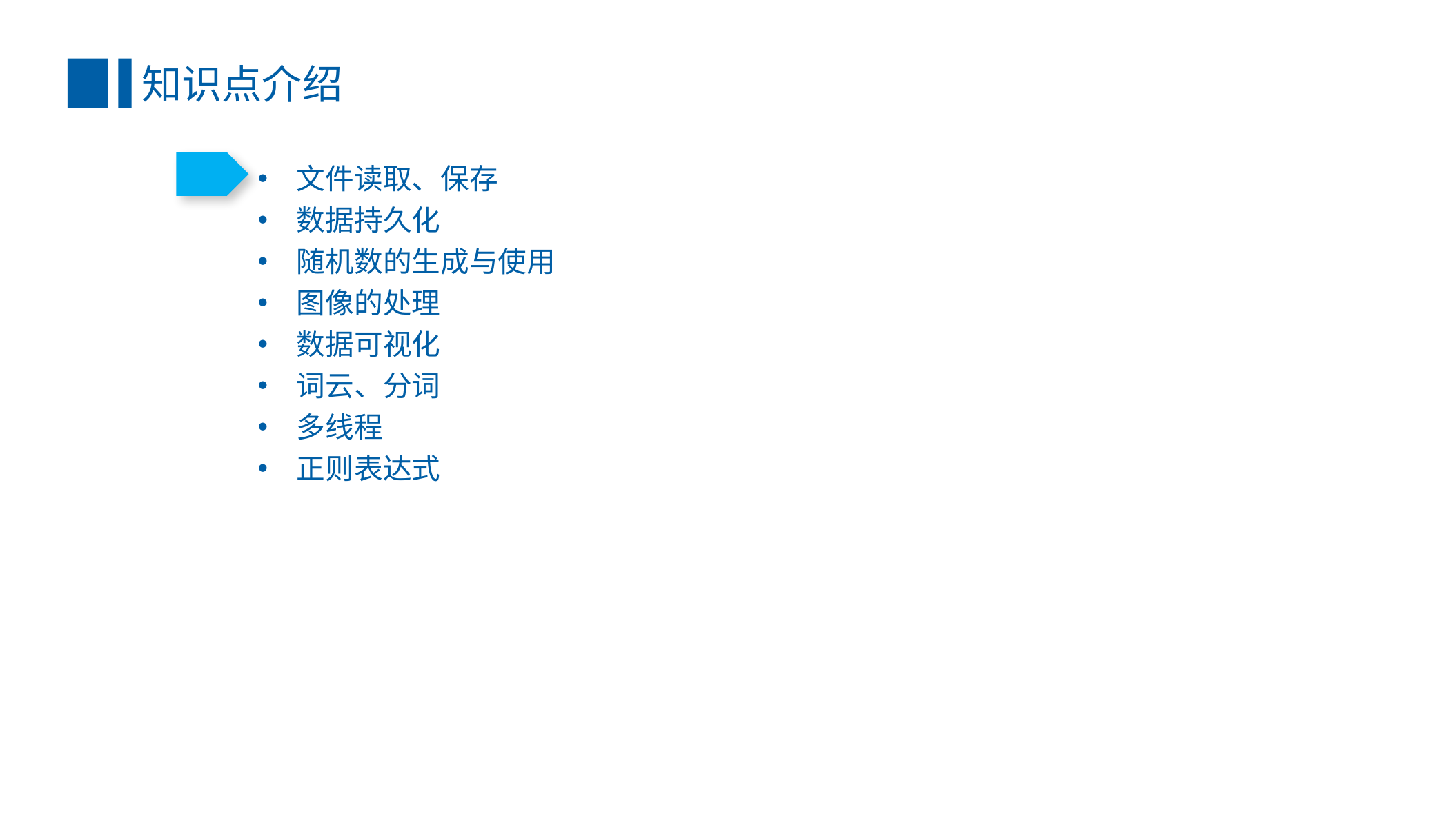

知识点介绍

文件读取、保存
数据持久化
随机数的生成与使用
图像的处理
数据可视化
词云、分词
多线程
正则表达式